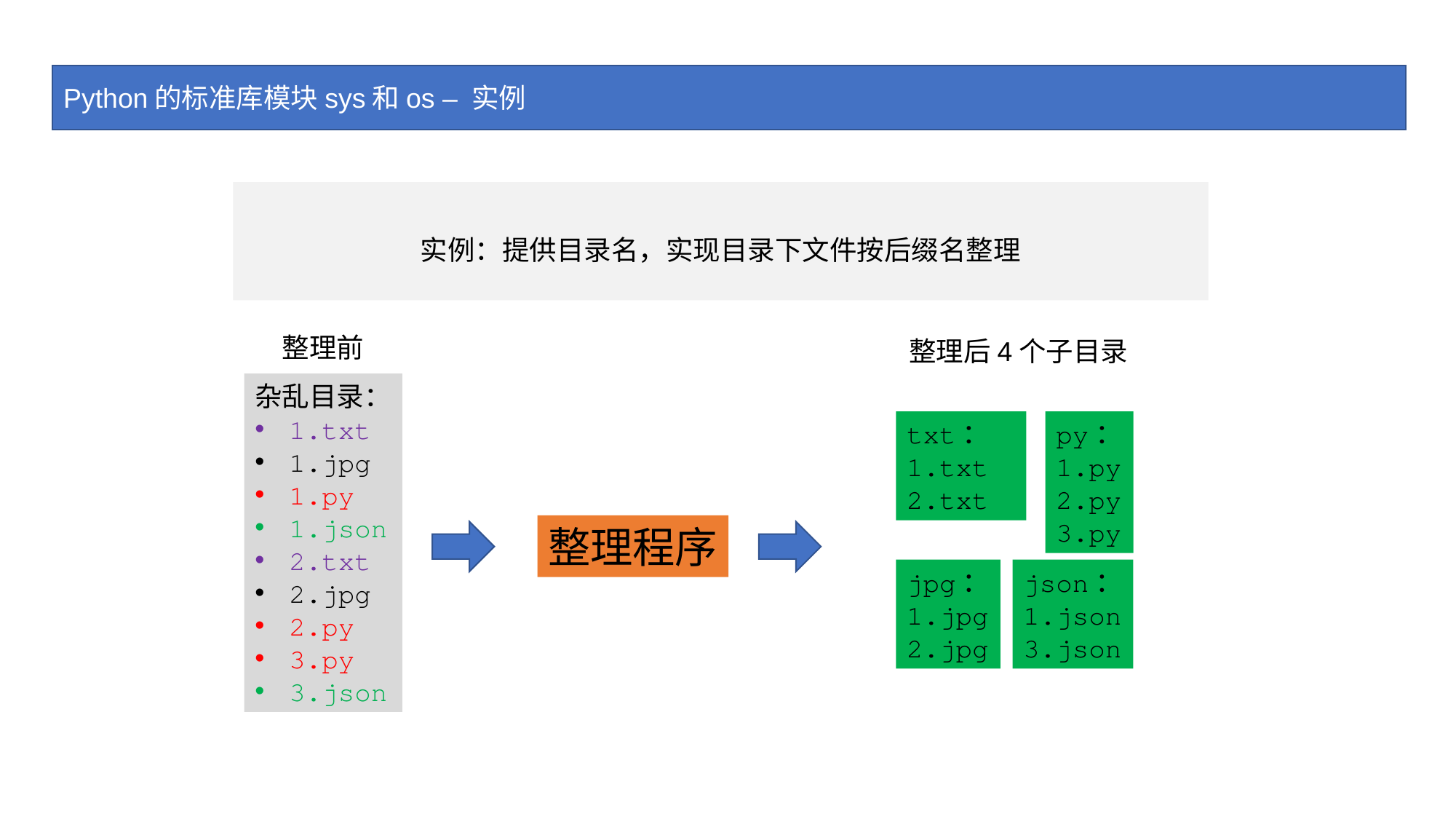

Python的标准库模块sys和os – 实例
实例：提供目录名，实现目录下文件按后缀名整理
整理前
整理后4个子目录
杂乱目录：
1.txt
1.jpg
1.py
1.json
2.txt
2.jpg
2.py
3.py
3.json
txt：
1.txt
2.txt
py：
1.py
2.py
3.py
整理程序

jpg：
1.jpg
2.jpg
json：
1.json
3.json